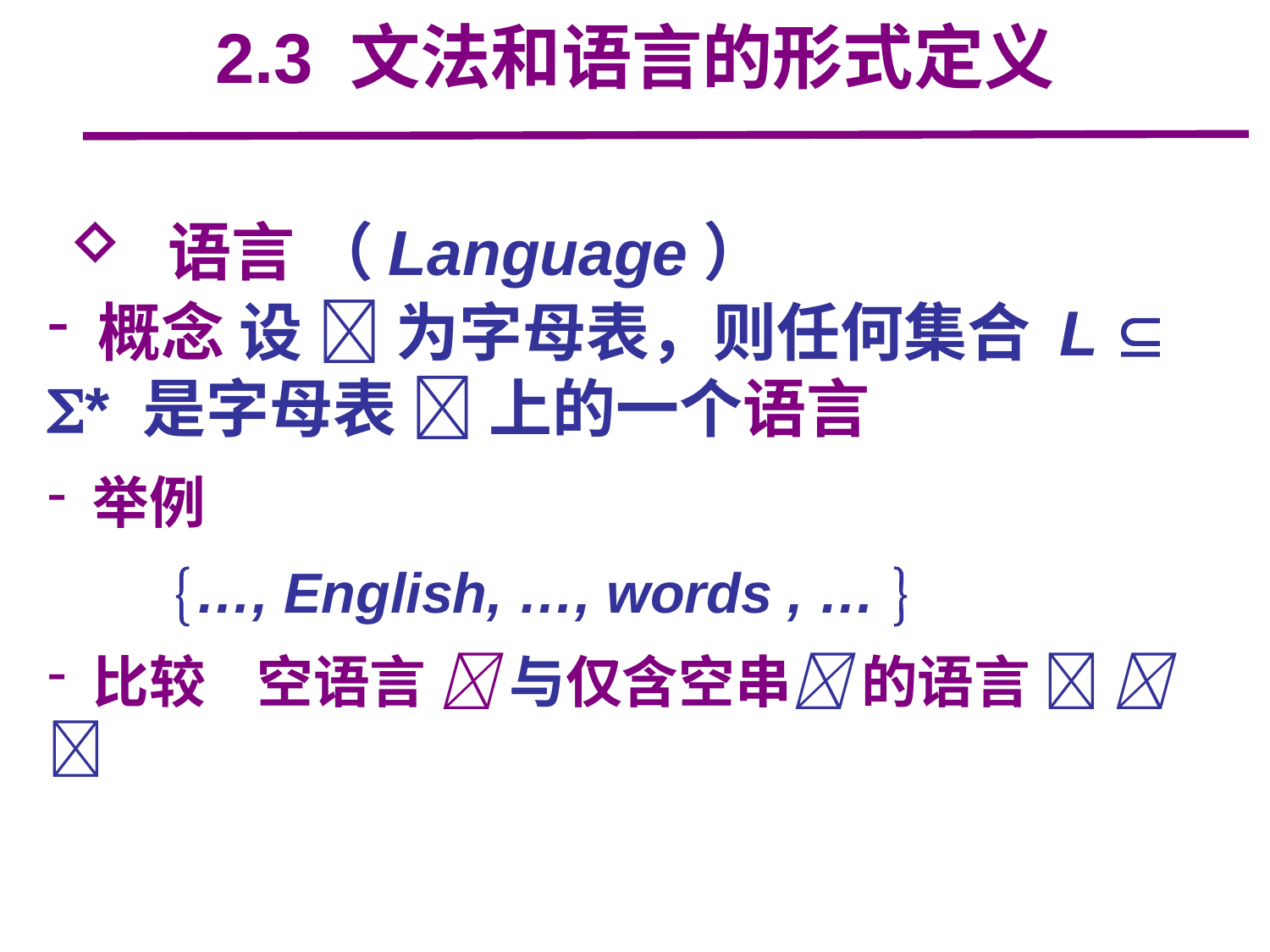

2.3 文法和语言的形式定义
  语言 （Language）
 概念 设 Σ 为字母表，则任何集合 L ⊆ Σ* 是字母表 Σ 上的一个语言

 举例

	{…, English, …, words , … }

 比较    空语言 ∅ 与仅含空串ε 的语言 { ε }